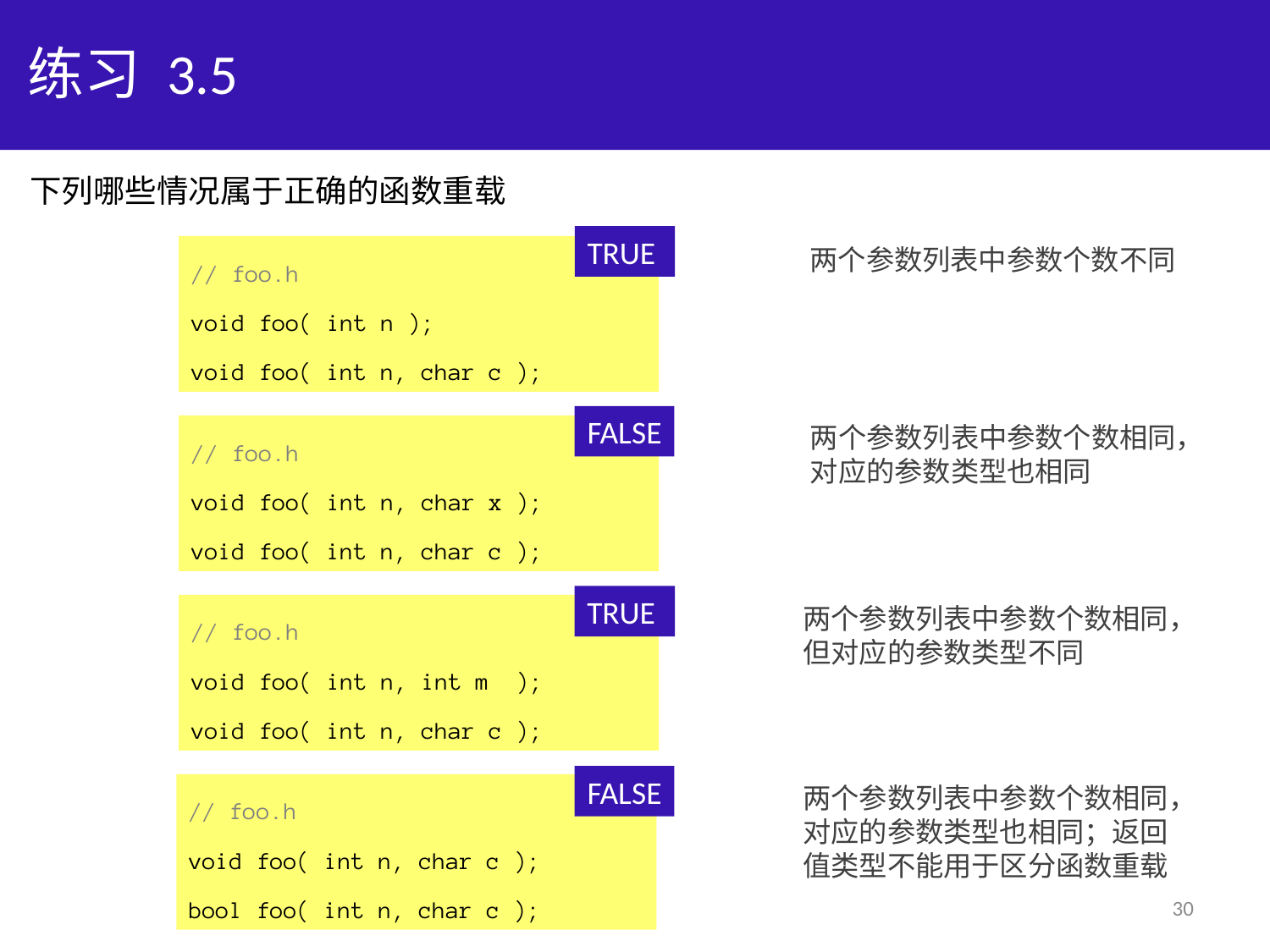

# 练习 3.5
下列哪些情况属于正确的函数重载
TRUE
// foo.h
void foo( int n );
void foo( int n, char c );
两个参数列表中参数个数不同
FALSE
两个参数列表中参数个数相同，
对应的参数类型也相同
// foo.h
void foo( int n, char x );
void foo( int n, char c );
TRUE
// foo.h
void foo( int n, int m  );
void foo( int n, char c );
两个参数列表中参数个数相同，
但对应的参数类型不同
FALSE
// foo.h
void foo( int n, char c );
bool foo( int n, char c );
两个参数列表中参数个数相同，
对应的参数类型也相同；返回
值类型不能用于区分函数重载
30